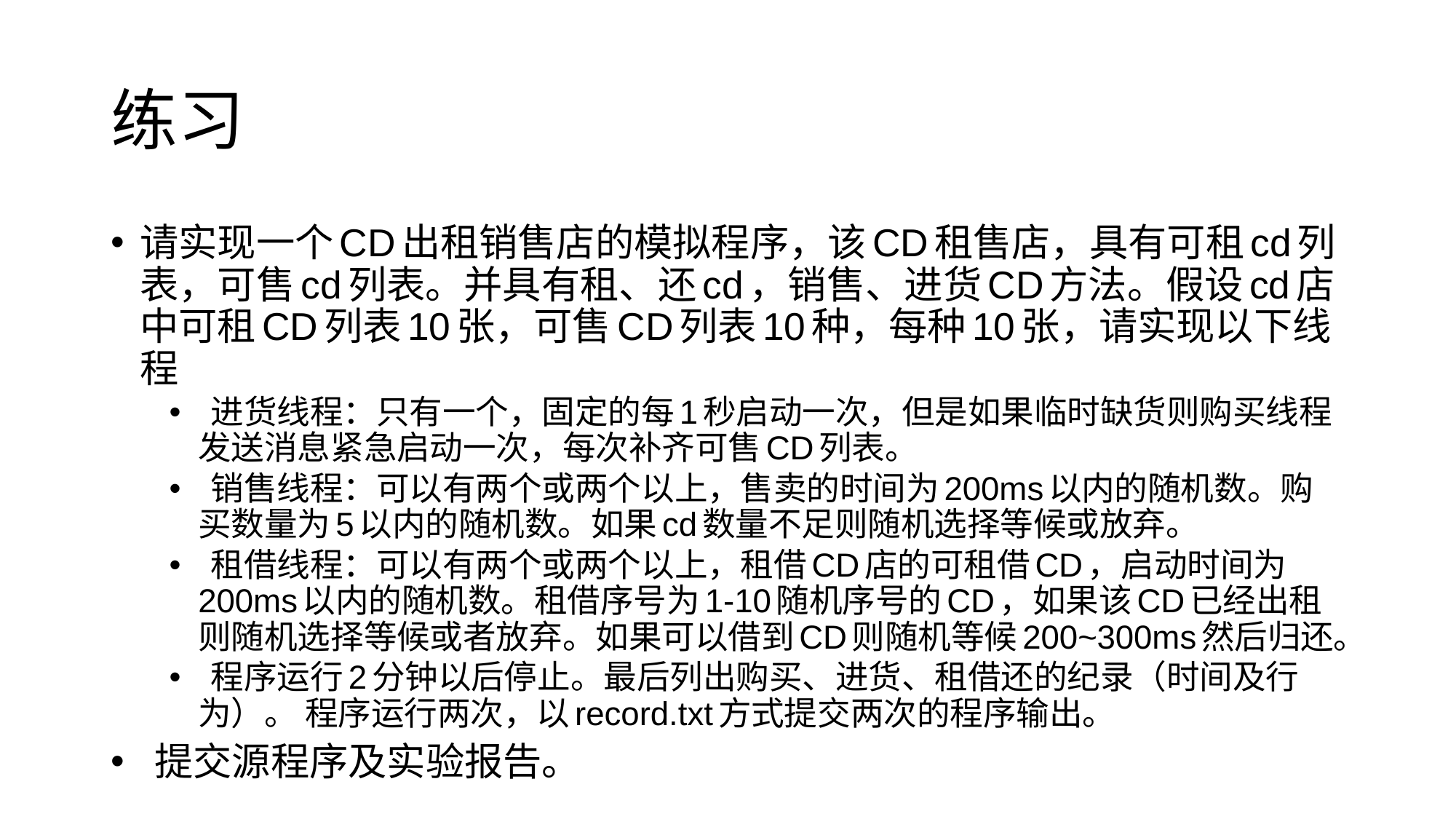

# 练习
请实现一个CD出租销售店的模拟程序，该CD租售店，具有可租cd列表，可售cd列表。并具有租、还cd，销售、进货CD方法。假设cd店中可租CD列表10张，可售CD列表10种，每种10张，请实现以下线程
 进货线程：只有一个，固定的每1秒启动一次，但是如果临时缺货则购买线程发送消息紧急启动一次，每次补齐可售CD列表。
 销售线程：可以有两个或两个以上，售卖的时间为200ms以内的随机数。购买数量为5以内的随机数。如果cd数量不足则随机选择等候或放弃。
 租借线程：可以有两个或两个以上，租借CD店的可租借CD，启动时间为200ms以内的随机数。租借序号为1-10随机序号的CD，如果该CD已经出租则随机选择等候或者放弃。如果可以借到CD则随机等候200~300ms然后归还。
 程序运行2分钟以后停止。最后列出购买、进货、租借还的纪录（时间及行为）。 程序运行两次，以record.txt方式提交两次的程序输出。
 提交源程序及实验报告。